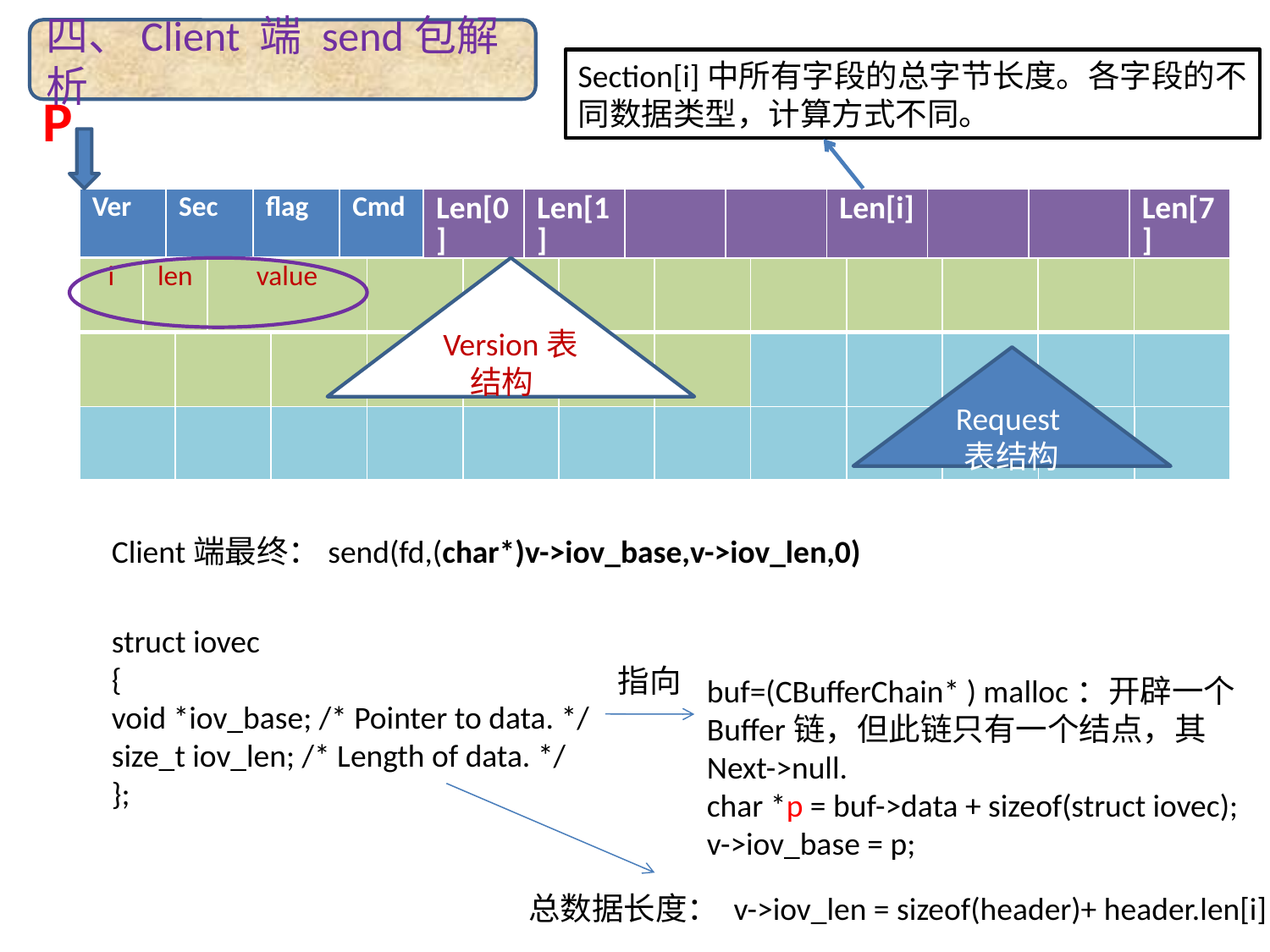

四、Client 端 send包解析
Section[i]中所有字段的总字节长度。各字段的不同数据类型，计算方式不同。
P

| Ver | Sec | flag | Cmd |
| --- | --- | --- | --- |
| Len[0] | Len[1] |  |  | Len[i] |  |  | Len[7] |
| --- | --- | --- | --- | --- | --- | --- | --- |

| i | len |  | value |  |  |  |  |  |  |  |  |  |  |
| --- | --- | --- | --- | --- | --- | --- | --- | --- | --- | --- | --- | --- | --- |
|  |  |  |  |  |  |  |  |  |  |  |  |  |  |
Version表结构r
Request表结构
|  |  |  |  |  |  |  |  |  |  |  |  |
| --- | --- | --- | --- | --- | --- | --- | --- | --- | --- | --- | --- |
Client端最终：send(fd,(char*)v->iov_base,v->iov_len,0)
struct iovec
{
void *iov_base; /* Pointer to data. */
size_t iov_len; /* Length of data. */
};
指向
buf=(CBufferChain* ) malloc：开辟一个Buffer链，但此链只有一个结点，其Next->null.
char *p = buf->data + sizeof(struct iovec);
v->iov_base = p;
总数据长度： v->iov_len = sizeof(header)+ header.len[i]